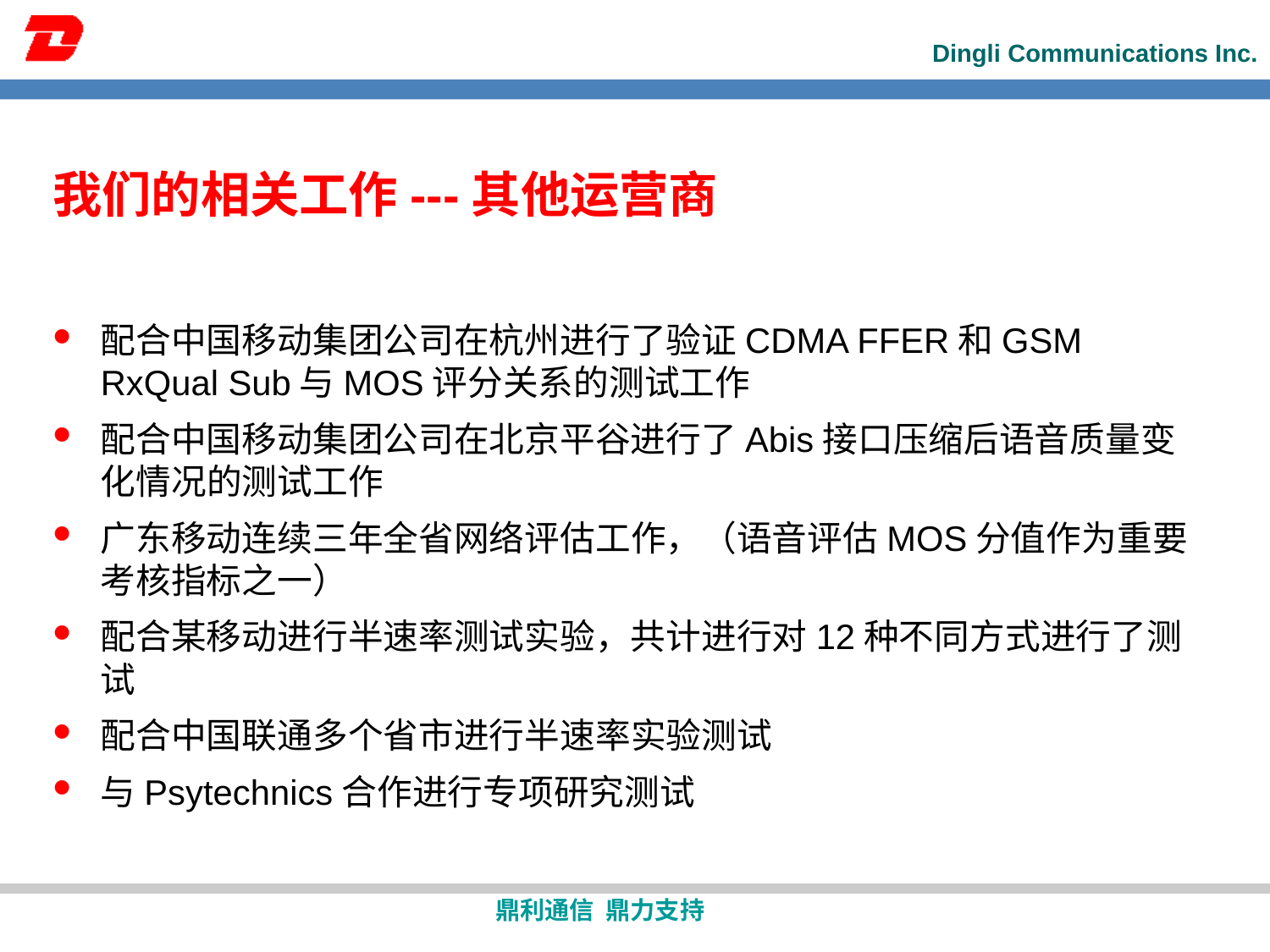

# 我们的相关工作---其他运营商
配合中国移动集团公司在杭州进行了验证CDMA FFER和GSM RxQual Sub与MOS评分关系的测试工作
配合中国移动集团公司在北京平谷进行了Abis接口压缩后语音质量变化情况的测试工作
广东移动连续三年全省网络评估工作，（语音评估MOS分值作为重要考核指标之一）
配合某移动进行半速率测试实验，共计进行对12种不同方式进行了测试
配合中国联通多个省市进行半速率实验测试
与Psytechnics合作进行专项研究测试